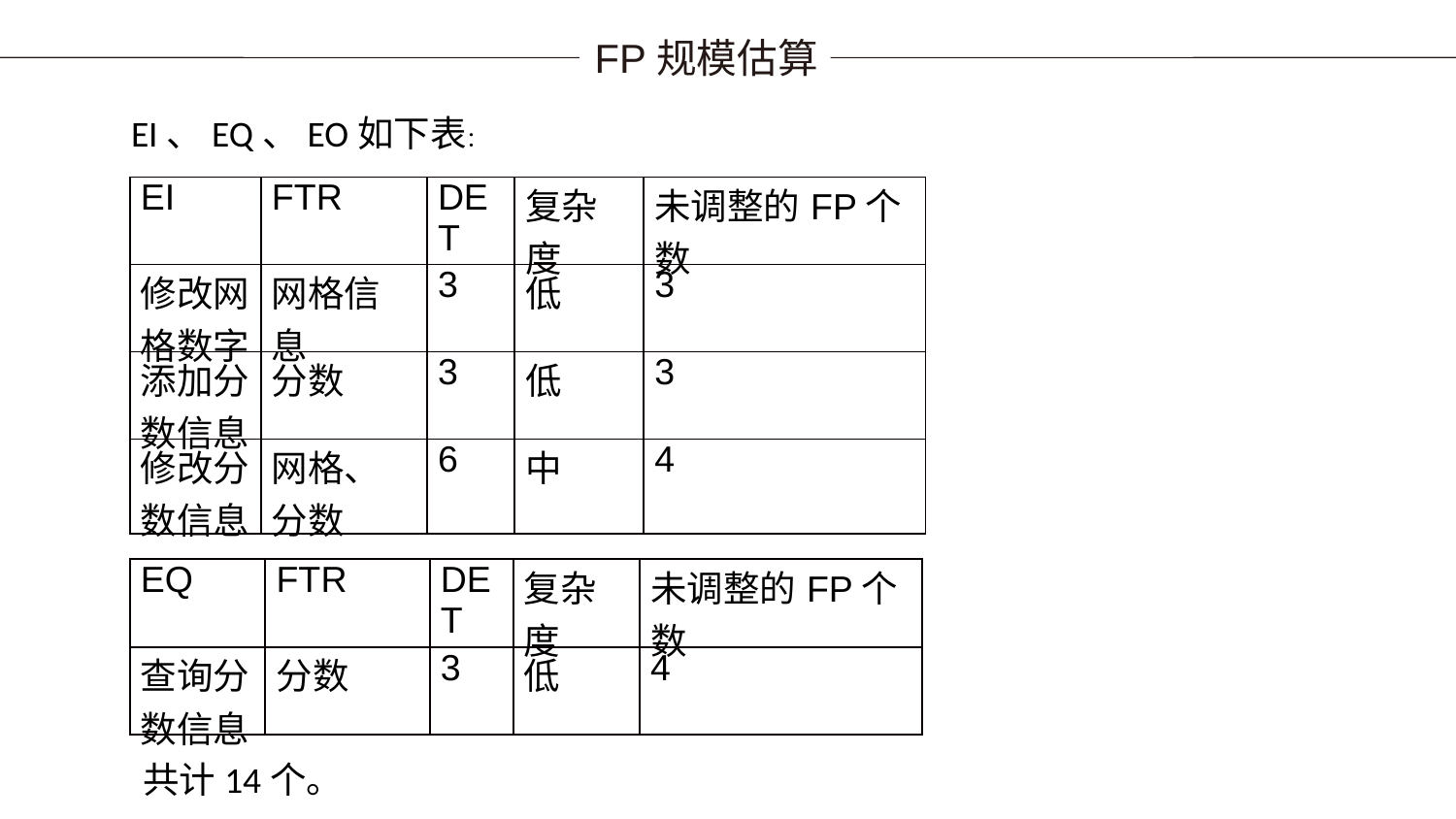

FP规模估算

EI、EQ、EO如下表：
| EI | FTR | DET | 复杂度 | 未调整的FP个数 |
| --- | --- | --- | --- | --- |
| 修改网格数字 | 网格信息 | 3 | 低 | 3 |
| 添加分数信息 | 分数 | 3 | 低 | 3 |
| 修改分数信息 | 网格、分数 | 6 | 中 | 4 |
| EQ | FTR | DET | 复杂度 | 未调整的FP个数 |
| --- | --- | --- | --- | --- |
| 查询分数信息 | 分数 | 3 | 低 | 4 |
共计14个。